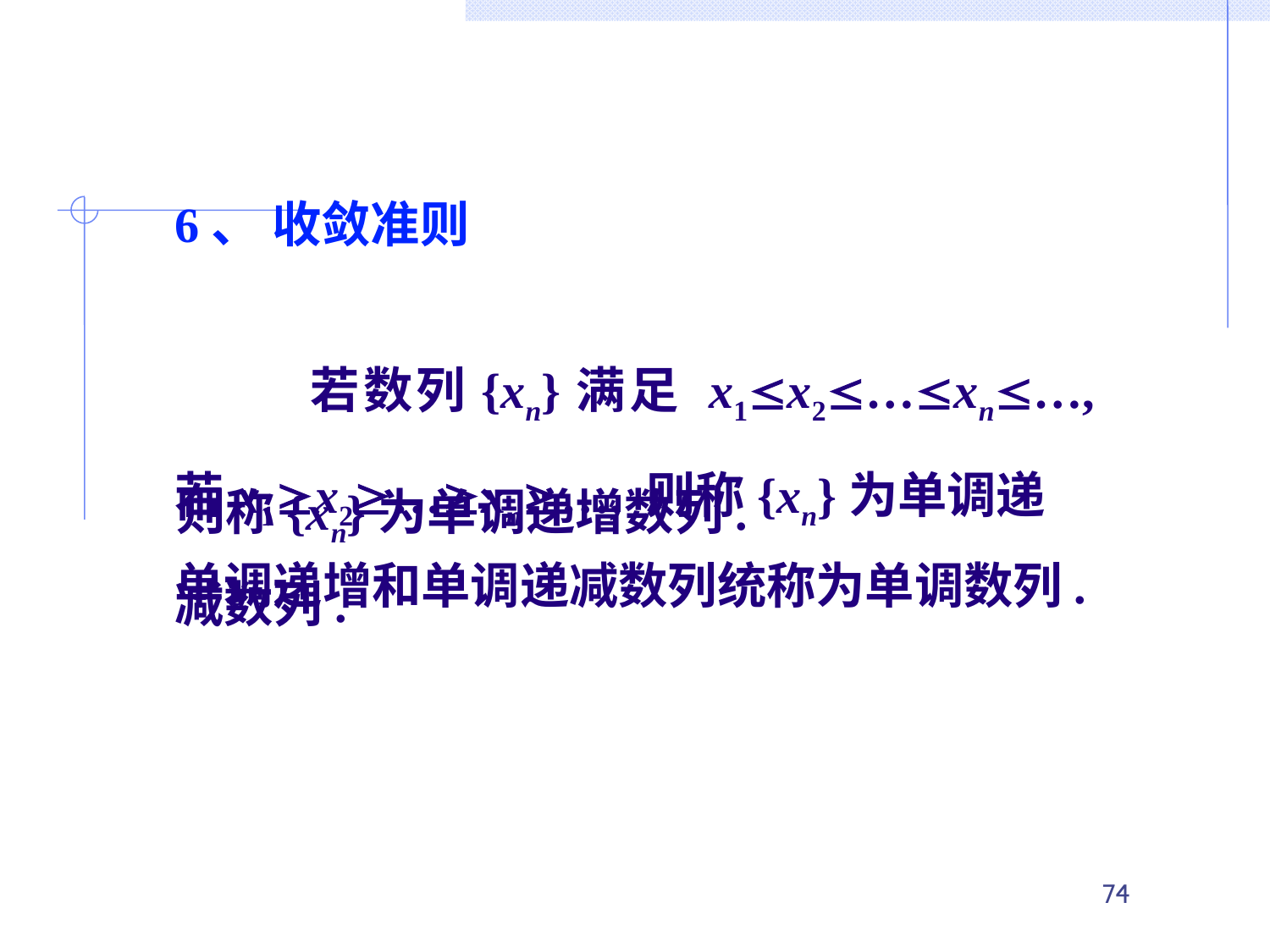

6、 收敛准则
        若数列{xn}满足 x1≤x2≤…≤xn≤…, 则称{xn}为单调递增数列.
若x1≥x2≥…≥xn≥…, 则称{xn}为单调递减数列.
单调递增和单调递减数列统称为单调数列.
74